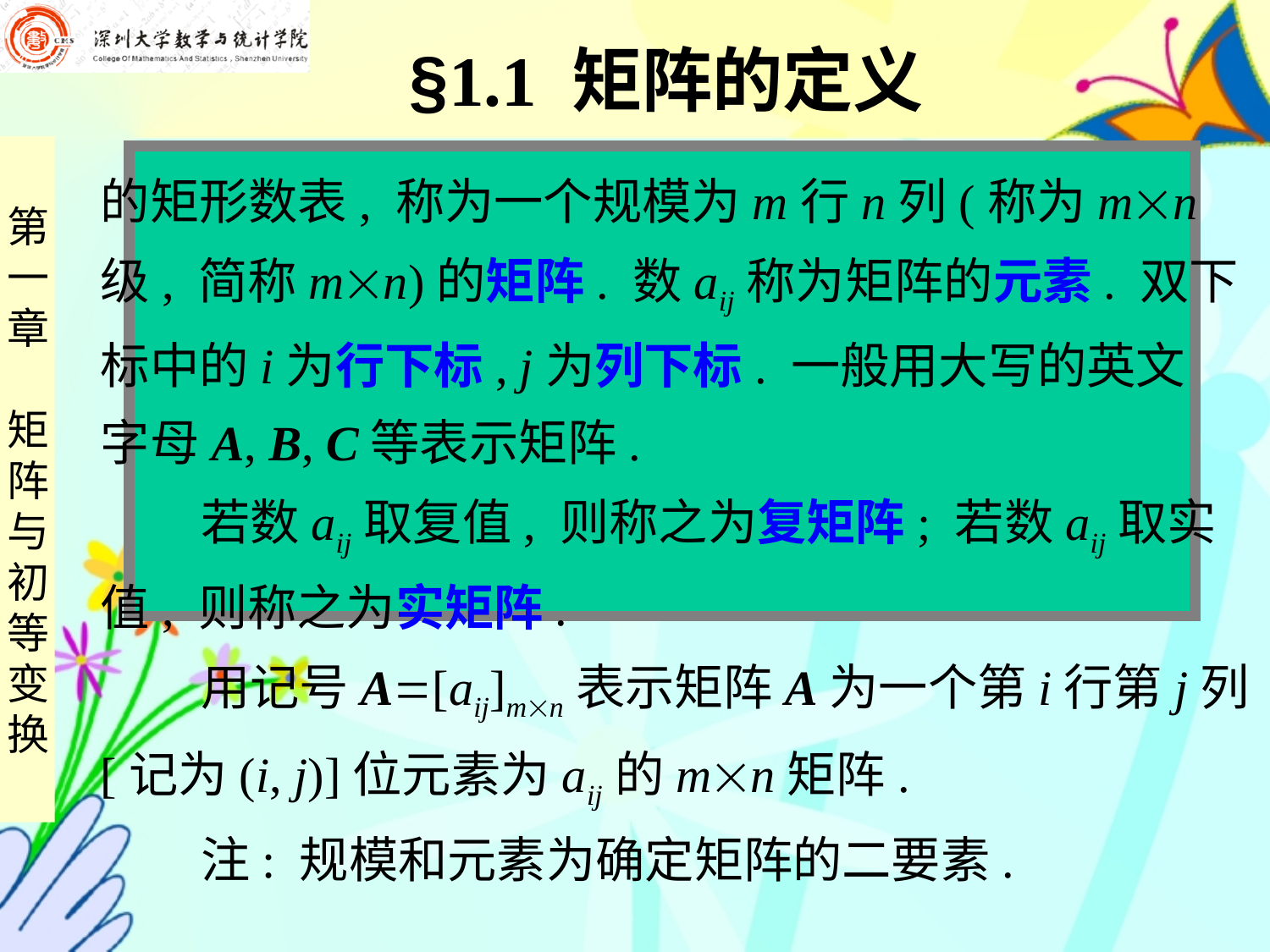

§1.1 矩阵的定义
的矩形数表, 称为一个规模为m行n列(称为m×n
级, 简称m×n)的矩阵. 数aij称为矩阵的元素. 双下
标中的i为行下标, j为列下标. 一般用大写的英文
字母A, B, C等表示矩阵.
        若数aij取复值, 则称之为复矩阵; 若数aij取实
值, 则称之为实矩阵.
        用记号A=[aij]m×n表示矩阵A为一个第i行第j列
[记为(i, j)]位元素为aij的m×n矩阵.
        注: 规模和元素为确定矩阵的二要素.